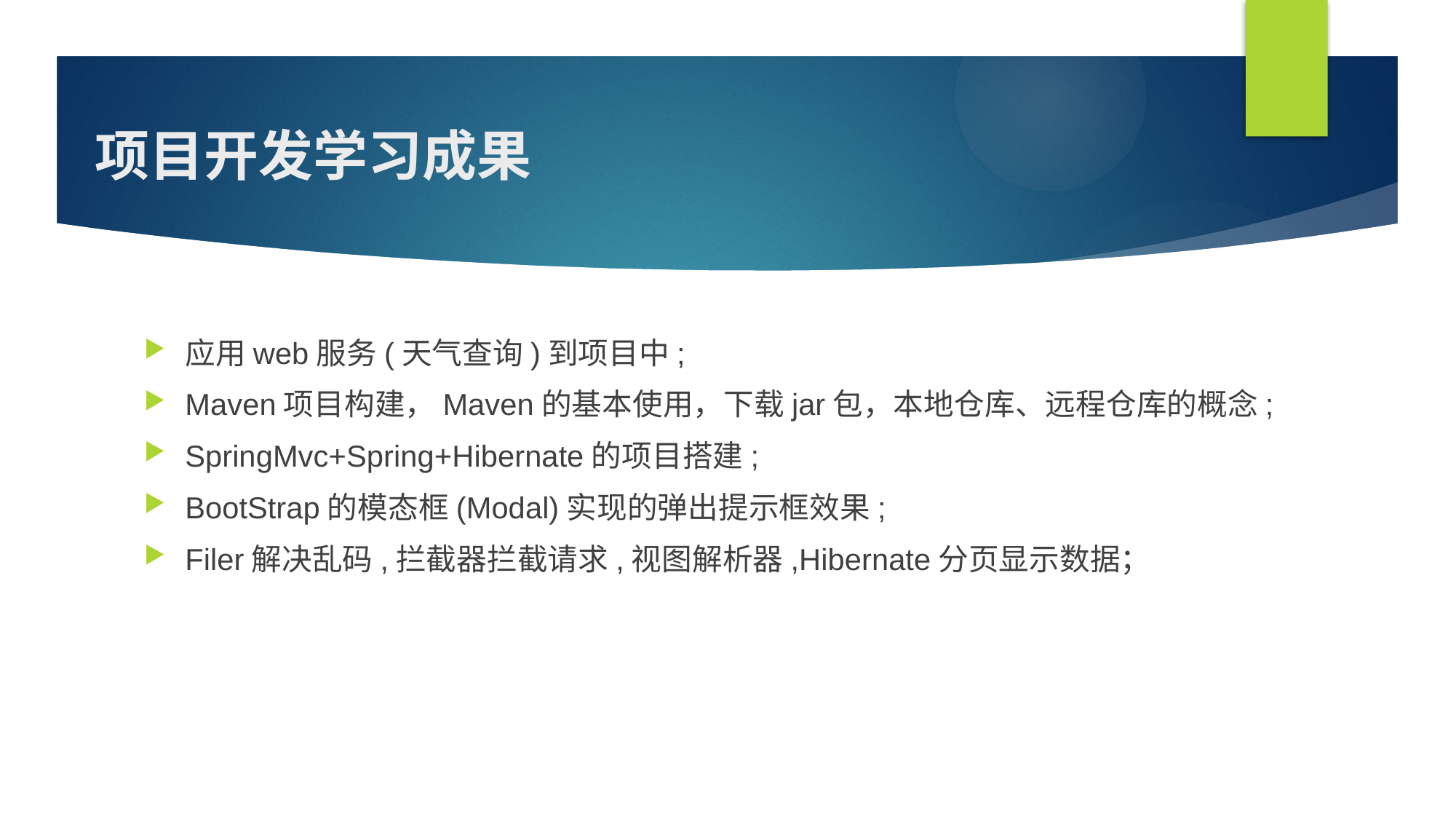

# 项目开发学习成果
应用web服务(天气查询)到项目中;
Maven项目构建，Maven的基本使用，下载jar包，本地仓库、远程仓库的概念;
SpringMvc+Spring+Hibernate的项目搭建;
BootStrap的模态框(Modal)实现的弹出提示框效果;
Filer解决乱码,拦截器拦截请求,视图解析器,Hibernate分页显示数据；